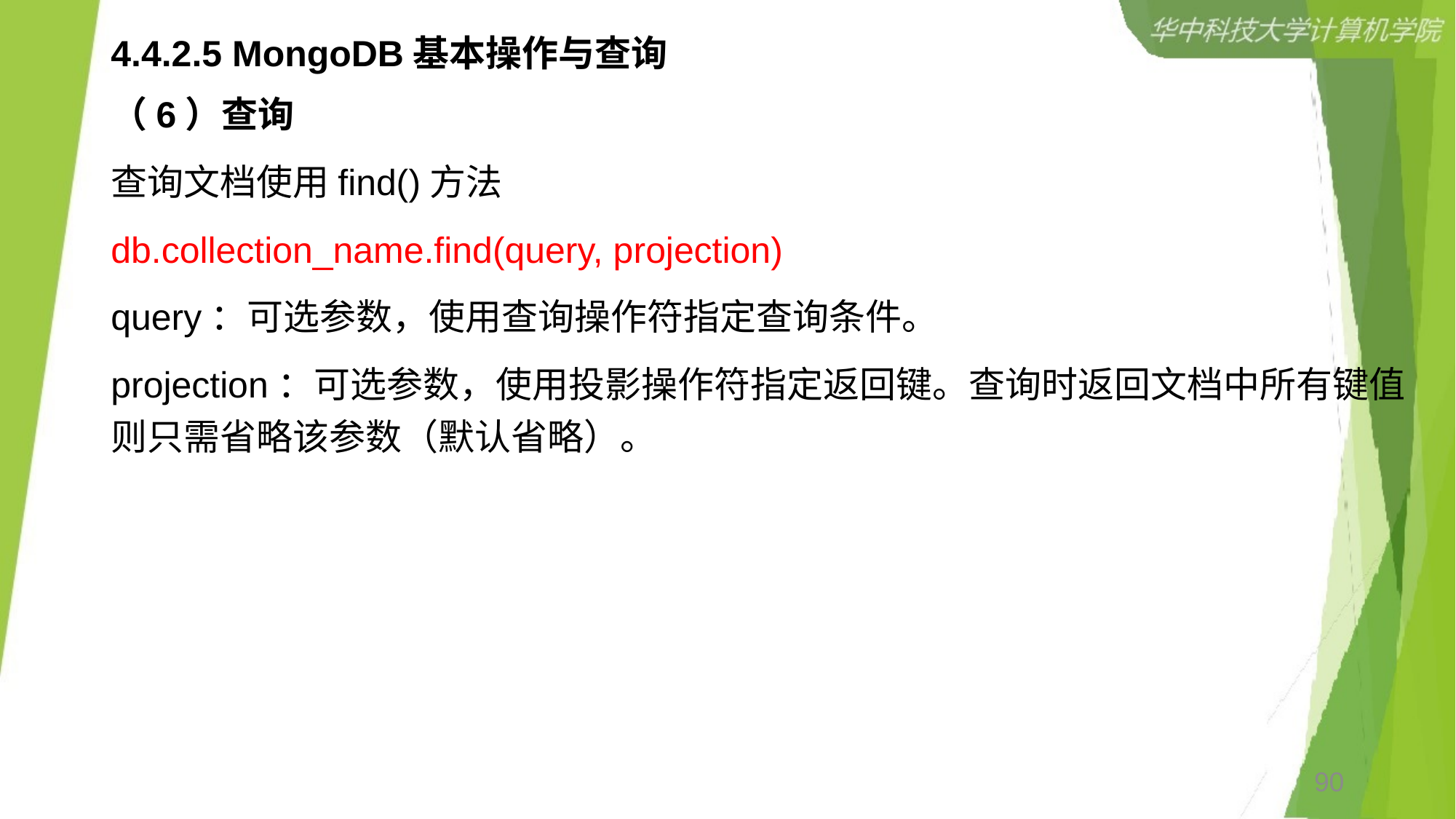

# 4.4.2.5 MongoDB基本操作与查询
（6）查询
查询文档使用find()方法
db.collection_name.find(query, projection)
query：可选参数，使用查询操作符指定查询条件。
projection：可选参数，使用投影操作符指定返回键。查询时返回文档中所有键值则只需省略该参数（默认省略）。
90